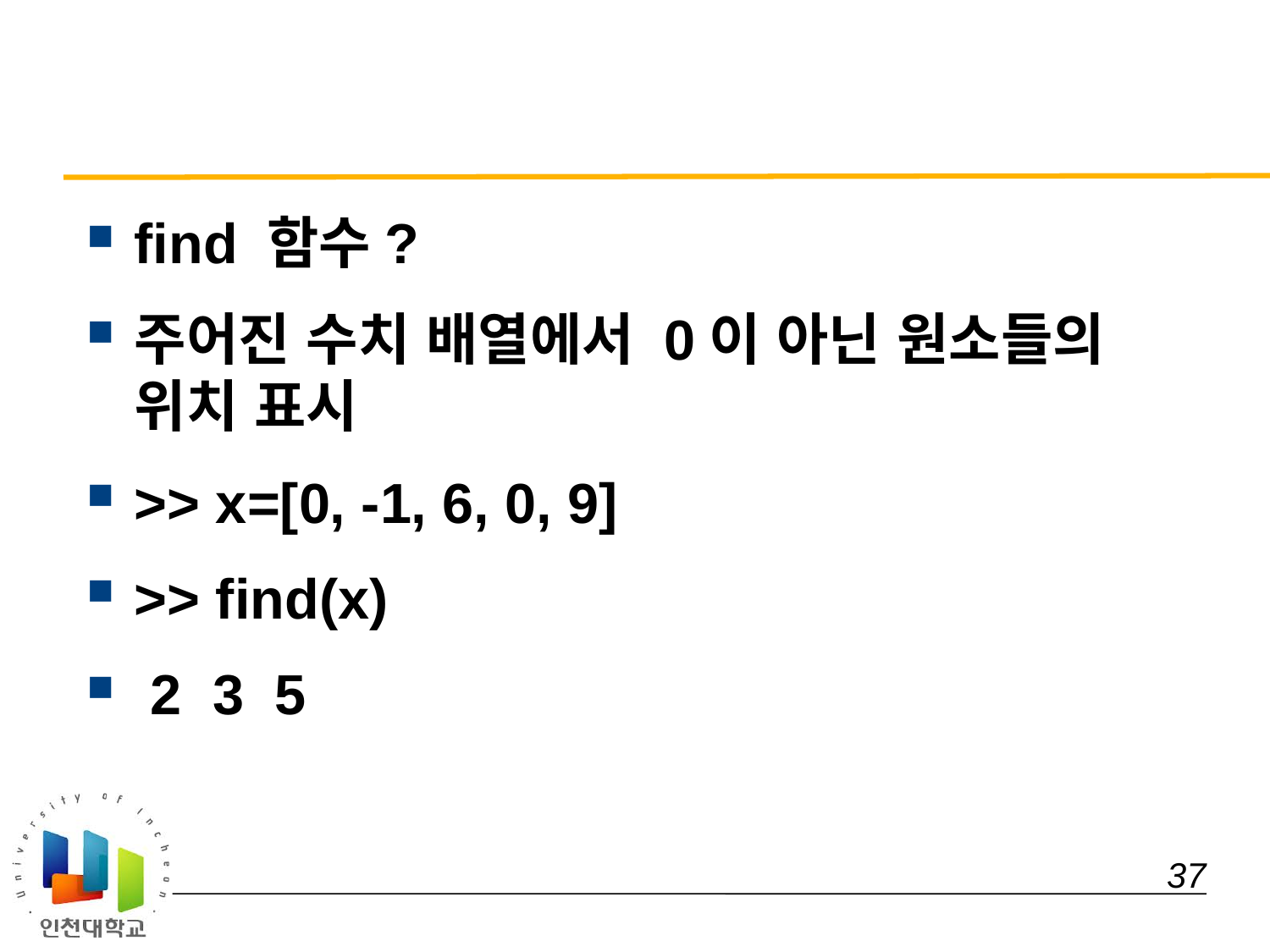

#
find 함수?
주어진 수치 배열에서 0이 아닌 원소들의 위치 표시
>> x=[0, -1, 6, 0, 9]
>> find(x)
 2  3  5

 37